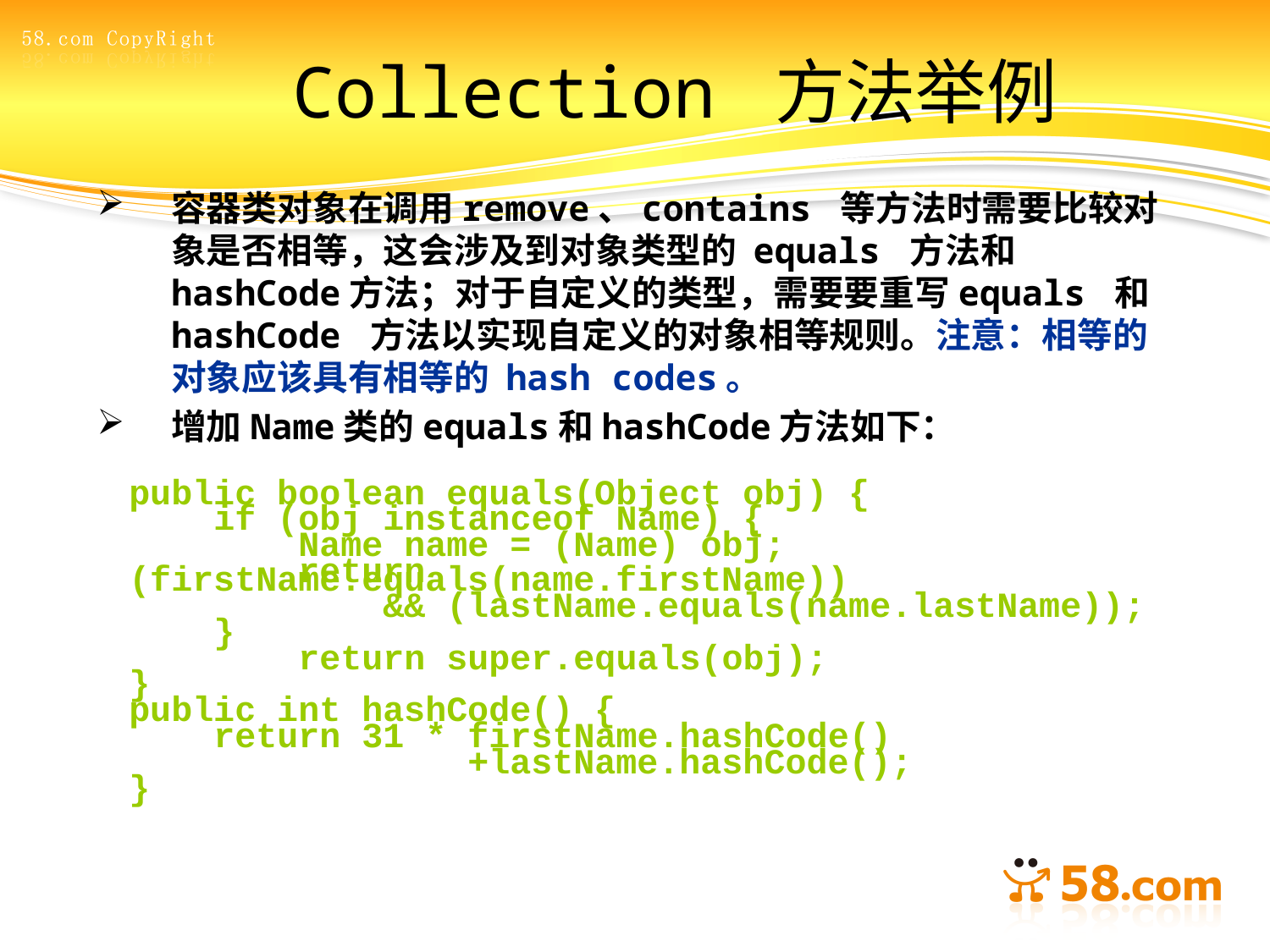

# Collection 方法举例
容器类对象在调用remove、contains 等方法时需要比较对象是否相等，这会涉及到对象类型的 equals 方法和hashCode方法；对于自定义的类型，需要要重写equals 和 hashCode 方法以实现自定义的对象相等规则。注意：相等的对象应该具有相等的 hash codes。
增加Name类的equals和hashCode方法如下：

public boolean equals(Object obj) {
    if (obj instanceof Name) {
        Name name = (Name) obj;
        return (firstName.equals(name.firstName))
            && (lastName.equals(name.lastName));
    }
        return super.equals(obj);
}
public int hashCode() {
    return 31 * firstName.hashCode()
                +lastName.hashCode();
}